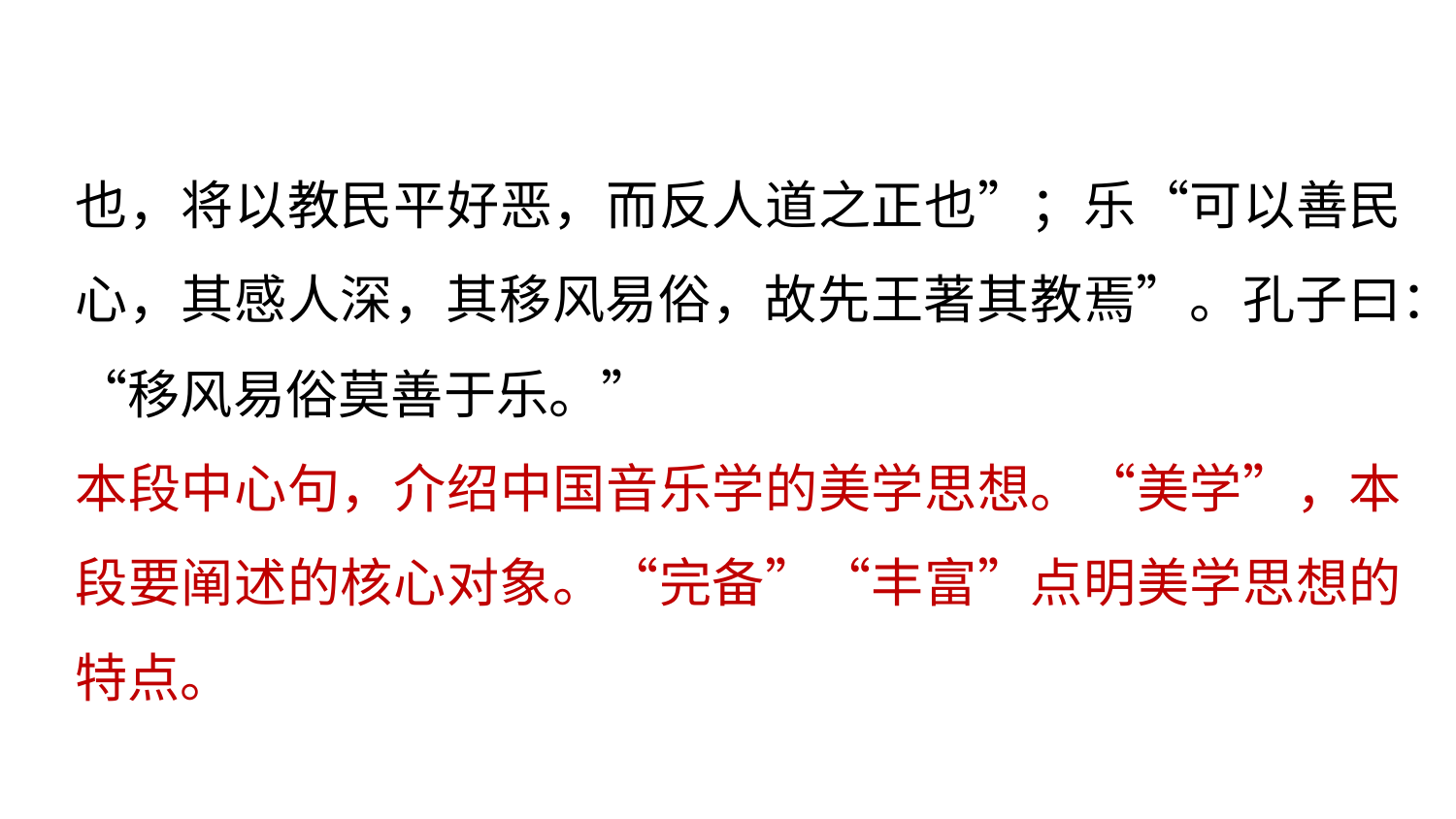

也，将以教民平好恶，而反人道之正也”；乐“可以善民心，其感人深，其移风易俗，故先王著其教焉”。孔子曰：“移风易俗莫善于乐。”
本段中心句，介绍中国音乐学的美学思想。“美学”，本段要阐述的核心对象。“完备”“丰富”点明美学思想的特点。